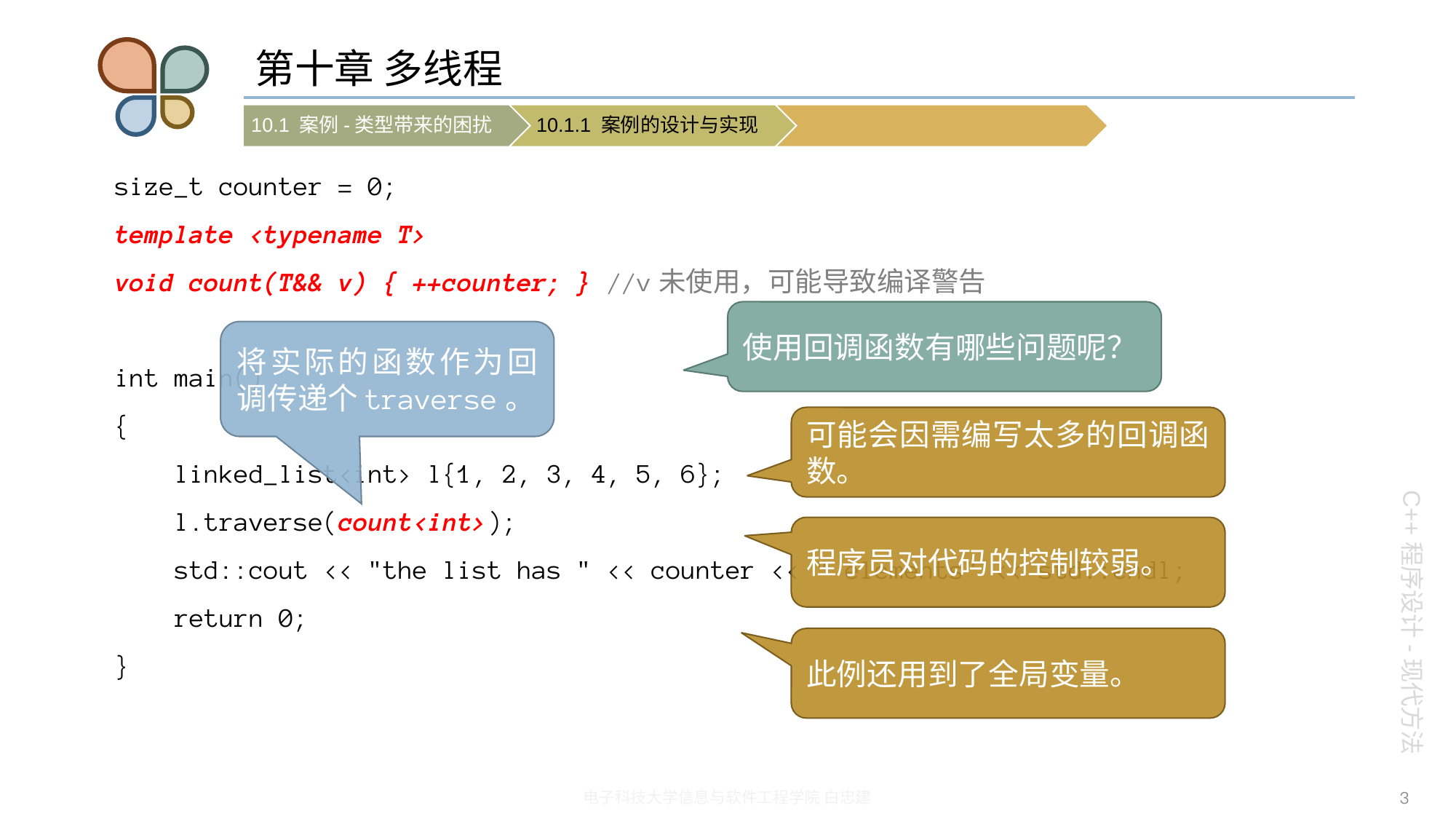

# 第十章 多线程
10.1 案例-类型带来的困扰
10.1.1 案例的设计与实现

size_t counter = 0;
template <typename T>
void count(T&& v) { ++counter; } //v未使用，可能导致编译警告

int main()
{
    linked_list<int> l{1, 2, 3, 4, 5, 6};
    l.traverse(count<int>);
    std::cout << "the list has " << counter << " elements" << std::endl;
    return 0;
}

使用回调函数有哪些问题呢？
将实际的函数作为回调传递个traverse。
可能会因需编写太多的回调函数。
程序员对代码的控制较弱。
此例还用到了全局变量。
3